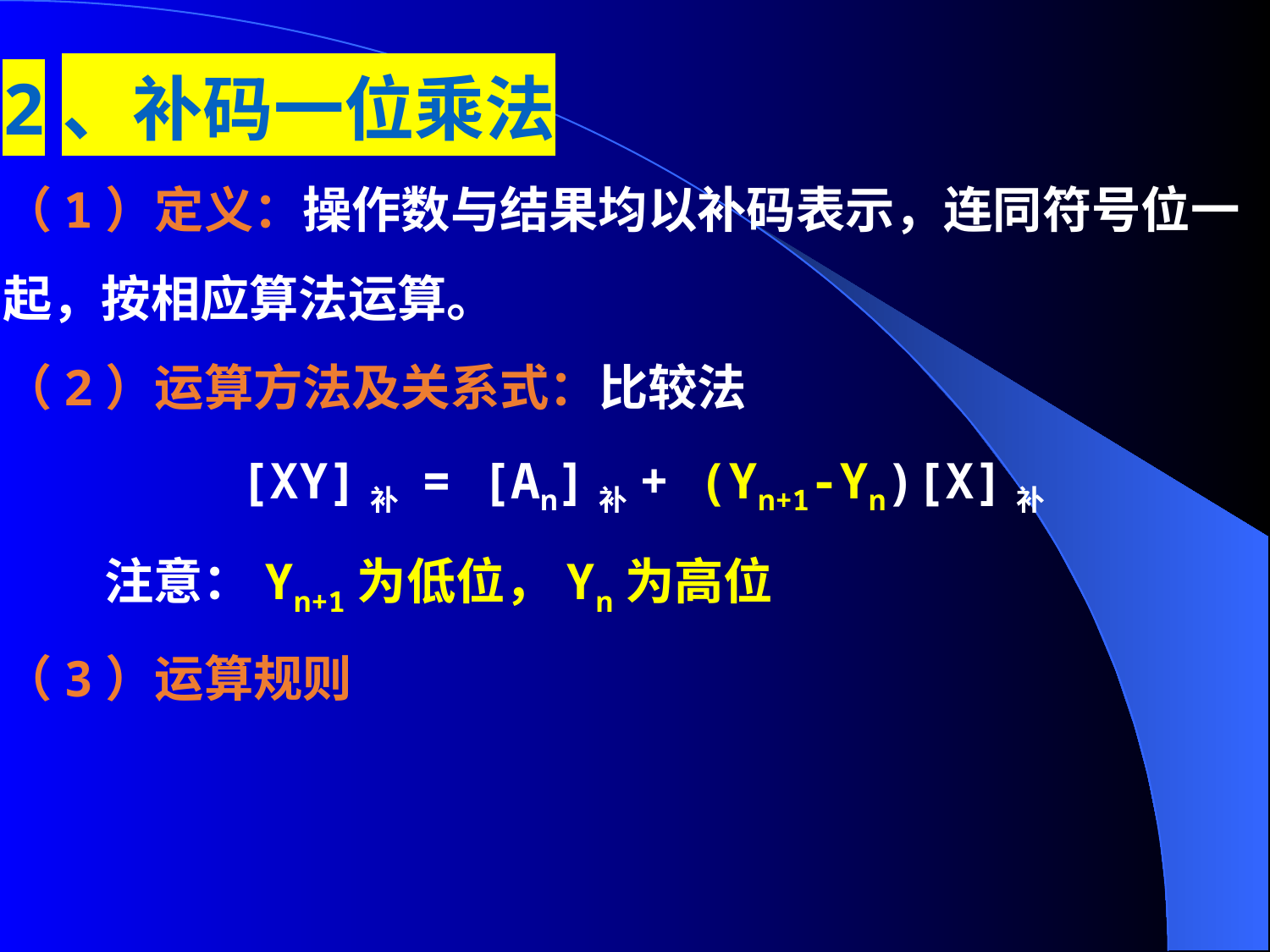

2、补码一位乘法
（1）定义：操作数与结果均以补码表示，连同符号位一起，按相应算法运算。
（2）运算方法及关系式：比较法
        [XY]补 = [An]补+ (Yn+1-Yn)[X]补
        注意：Yn+1为低位，Yn为高位
（3）运算规则